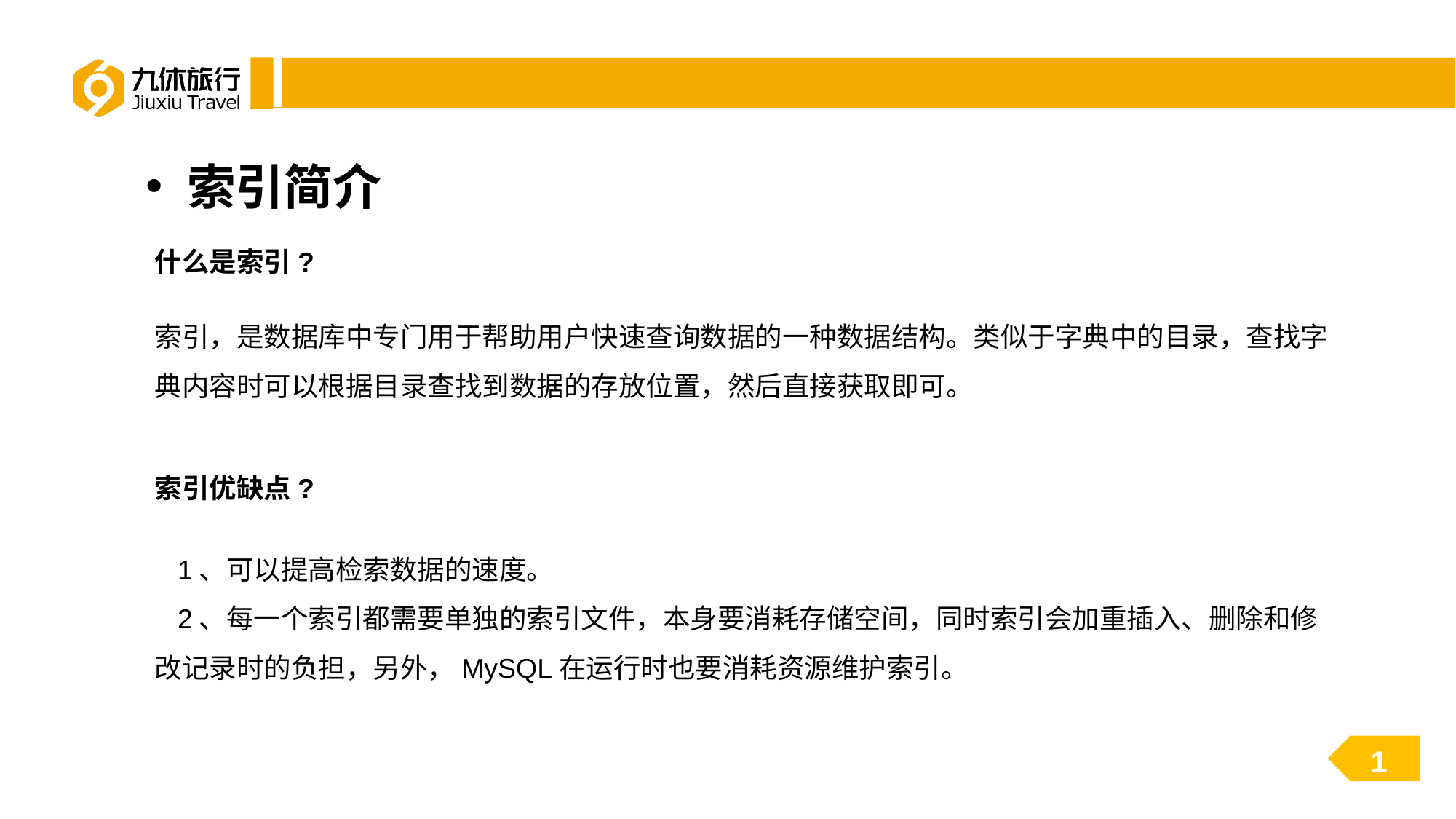

#
索引简介
什么是索引?

索引，是数据库中专门用于帮助用户快速查询数据的一种数据结构。类似于字典中的目录，查找字典内容时可以根据目录查找到数据的存放位置，然后直接获取即可。

索引优缺点?

   1、可以提高检索数据的速度。
   2、每一个索引都需要单独的索引文件，本身要消耗存储空间，同时索引会加重插入、删除和修改记录时的负担，另外，MySQL在运行时也要消耗资源维护索引。

1